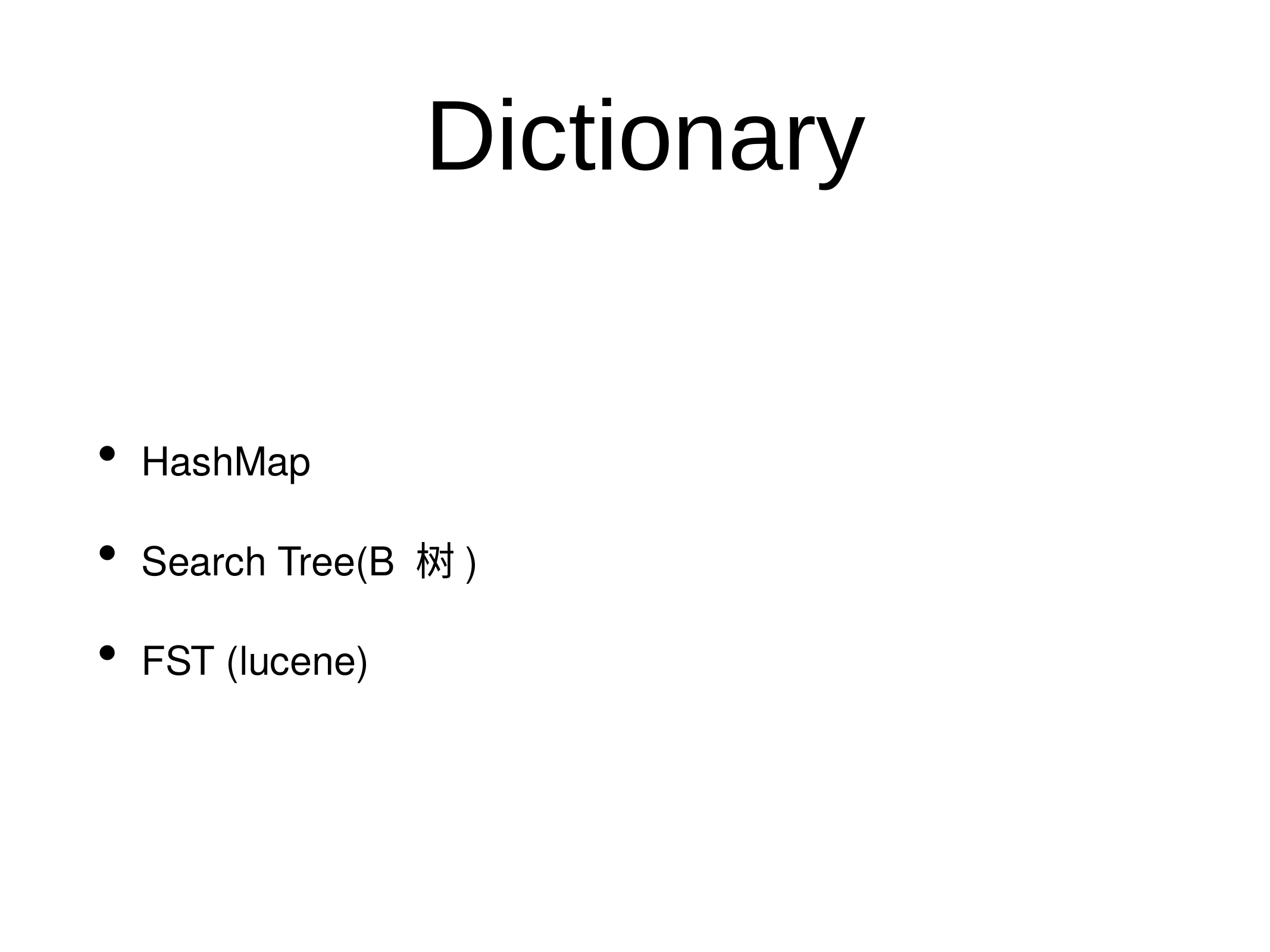

# Dictionary
HashMap
Search Tree(B 树)
FST (lucene)